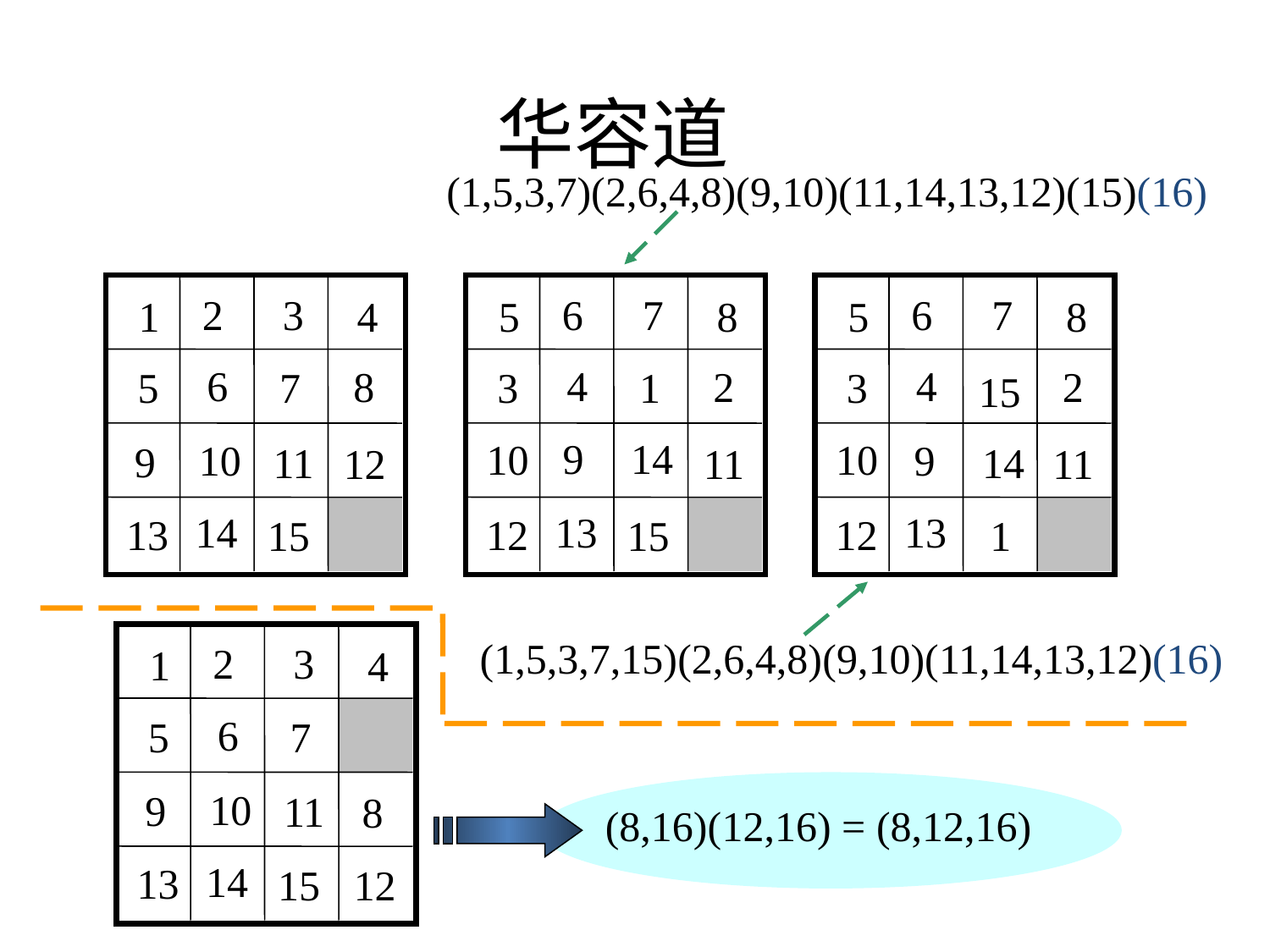

# 华容道
(1,5,3,7)(2,6,4,8)(9,10)(11,14,13,12)(15)(16)

2
3
1
4

6
8
7
5

10
9
11
12

14
13
15

6
7
5
8

4
2
1
3

9
14
10
11

13
12
15

6
7
5
8

4
2
3
15

10
9
14
11

13
12
1

(1,5,3,7,15)(2,6,4,8)(9,10)(11,14,13,12)(16)
2
3
1
4

6
7
5

10
9
11
8
(8,16)(12,16) = (8,12,16)

14
13
12
15